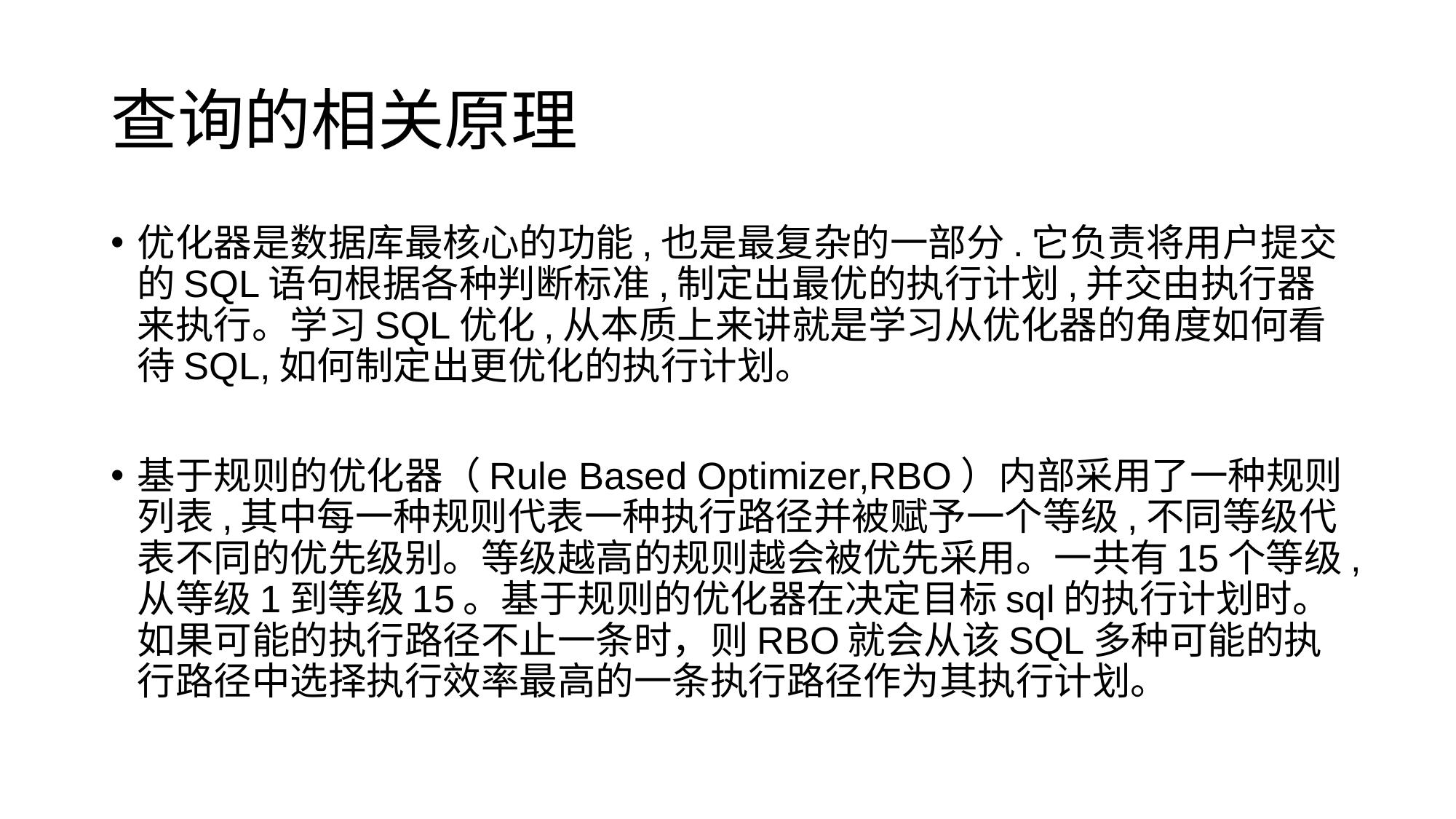

# 查询的相关原理
优化器是数据库最核心的功能,也是最复杂的一部分.它负责将用户提交的SQL语句根据各种判断标准,制定出最优的执行计划,并交由执行器来执行。学习SQL优化,从本质上来讲就是学习从优化器的角度如何看待SQL,如何制定出更优化的执行计划。

基于规则的优化器（Rule Based Optimizer,RBO）内部采用了一种规则列表,其中每一种规则代表一种执行路径并被赋予一个等级,不同等级代表不同的优先级别。等级越高的规则越会被优先采用。一共有15个等级,从等级1到等级15。基于规则的优化器在决定目标sql的执行计划时。如果可能的执行路径不止一条时，则RBO就会从该SQL多种可能的执行路径中选择执行效率最高的一条执行路径作为其执行计划。